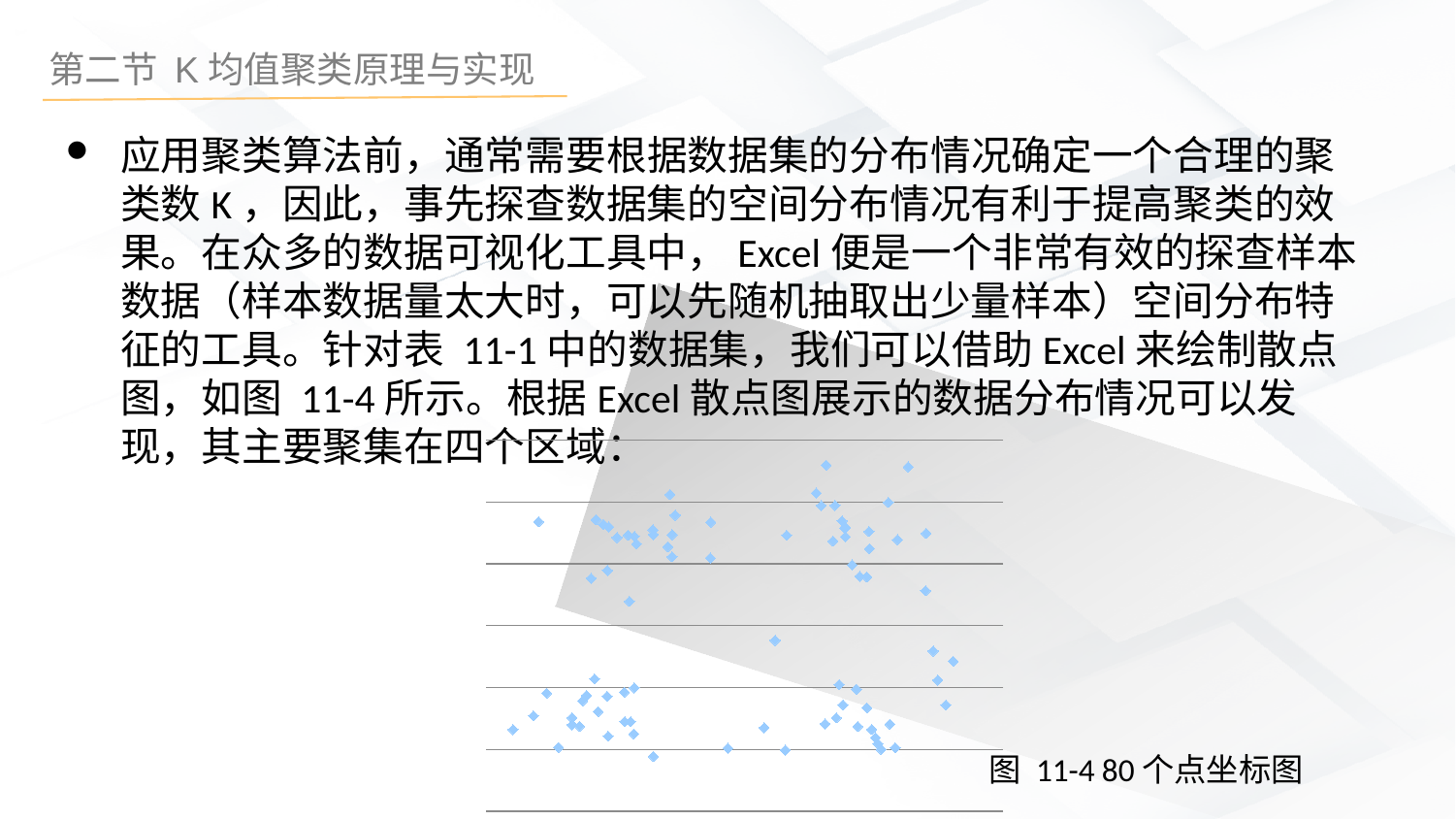

应用聚类算法前，通常需要根据数据集的分布情况确定一个合理的聚类数K，因此，事先探查数据集的空间分布情况有利于提高聚类的效果。在众多的数据可视化工具中，Excel便是一个非常有效的探查样本数据（样本数据量太大时，可以先随机抽取出少量样本）空间分布特征的工具。针对表 11-1中的数据集，我们可以借助Excel来绘制散点图，如图 11-4所示。根据Excel散点图展示的数据分布情况可以发现，其主要聚集在四个区域：

### Chart

| Category |  |
|---|---|
图 11-4 80个点坐标图